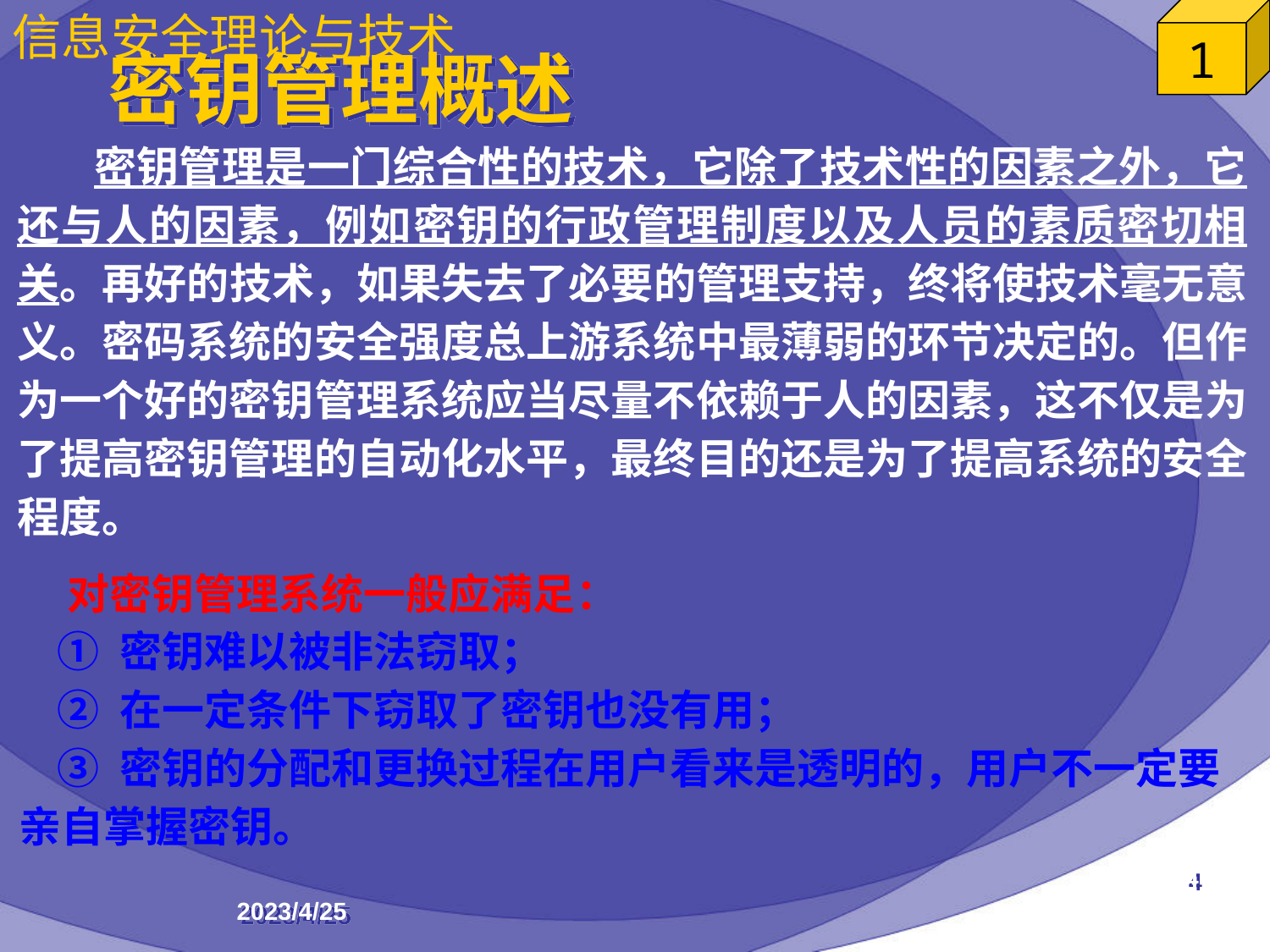

# 密钥管理概述
        密钥管理是一门综合性的技术，它除了技术性的因素之外，它还与人的因素，例如密钥的行政管理制度以及人员的素质密切相关。再好的技术，如果失去了必要的管理支持，终将使技术毫无意义。密码系统的安全强度总上游系统中最薄弱的环节决定的。但作为一个好的密钥管理系统应当尽量不依赖于人的因素，这不仅是为了提高密钥管理的自动化水平，最终目的还是为了提高系统的安全程度。
    对密钥管理系统一般应满足：
    ① 密钥难以被非法窃取；
    ② 在一定条件下窃取了密钥也没有用；
    ③ 密钥的分配和更换过程在用户看来是透明的，用户不一定要亲自掌握密钥。
4
4
2023/4/25